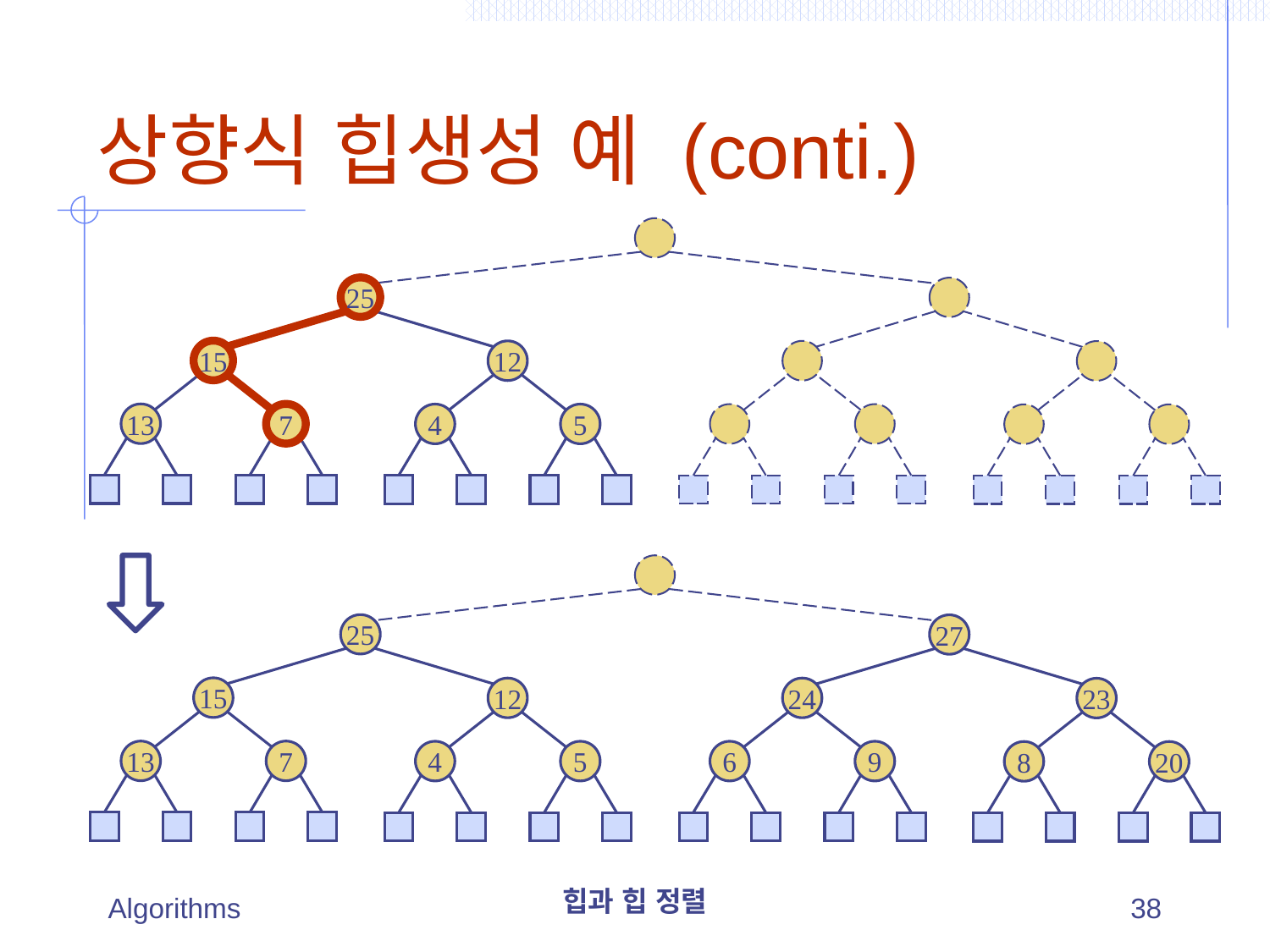

# 상향식 힙생성 예 (conti.)

25

15
12

13
7
4
5

25
27
15
12
24
23
13
7
4
5
6
9
8
20

Algorithms
힙과 힙 정렬
38